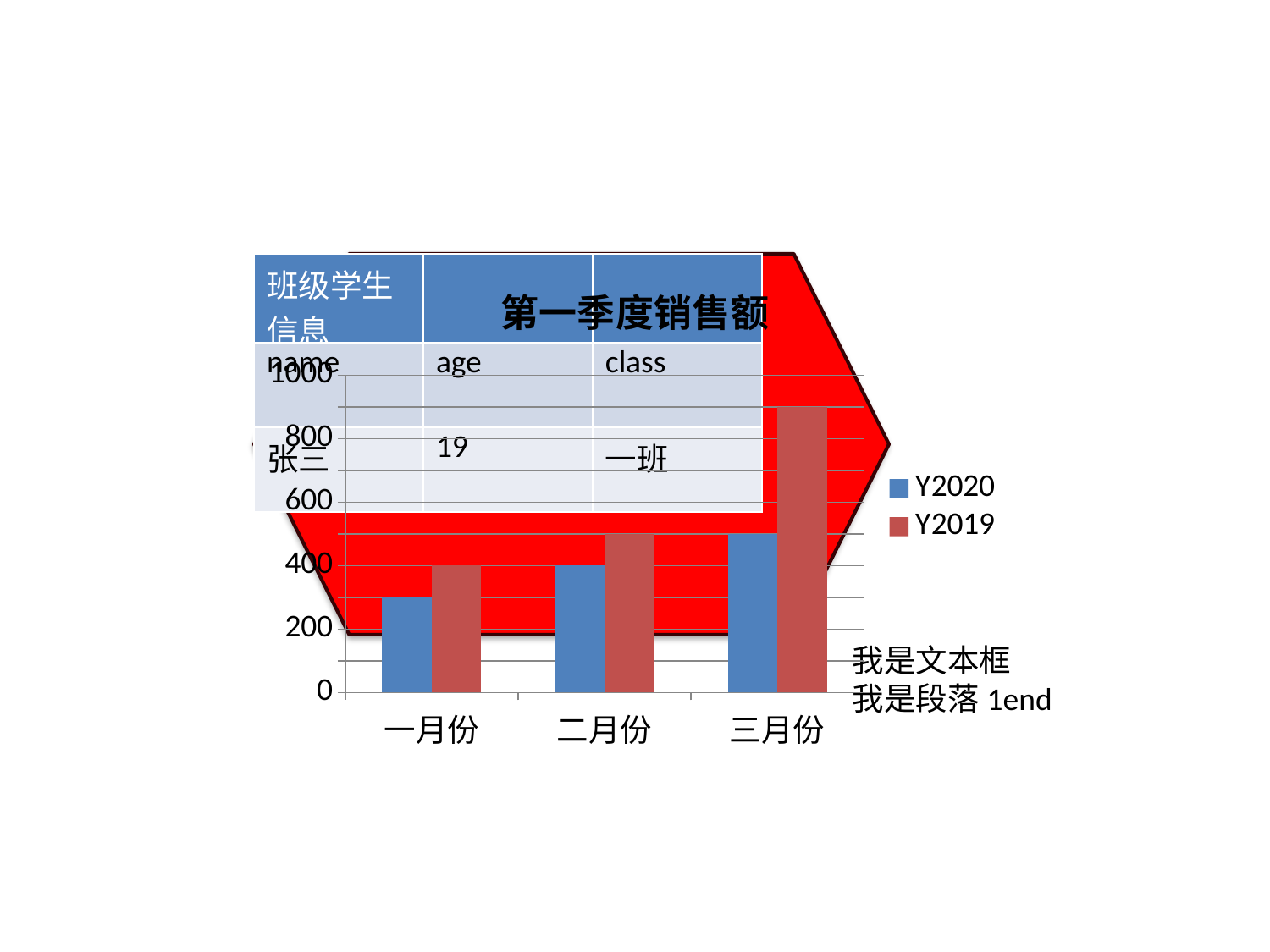

| 班级学生信息 |  |  |
| --- | --- | --- |
| name | age | class |
| 张三 | 19 | 一班 |

### Chart: 第一季度销售额

| Category | Y2020 | Y2019 |
|---|---|---|
| 一月份 | 300.0 | 400.0 |
| 二月份 | 400.0 | 500.0 |
| 三月份 | 500.0 | 900.0 |
# 标题1
标题2
我是文本框
我是段落1end